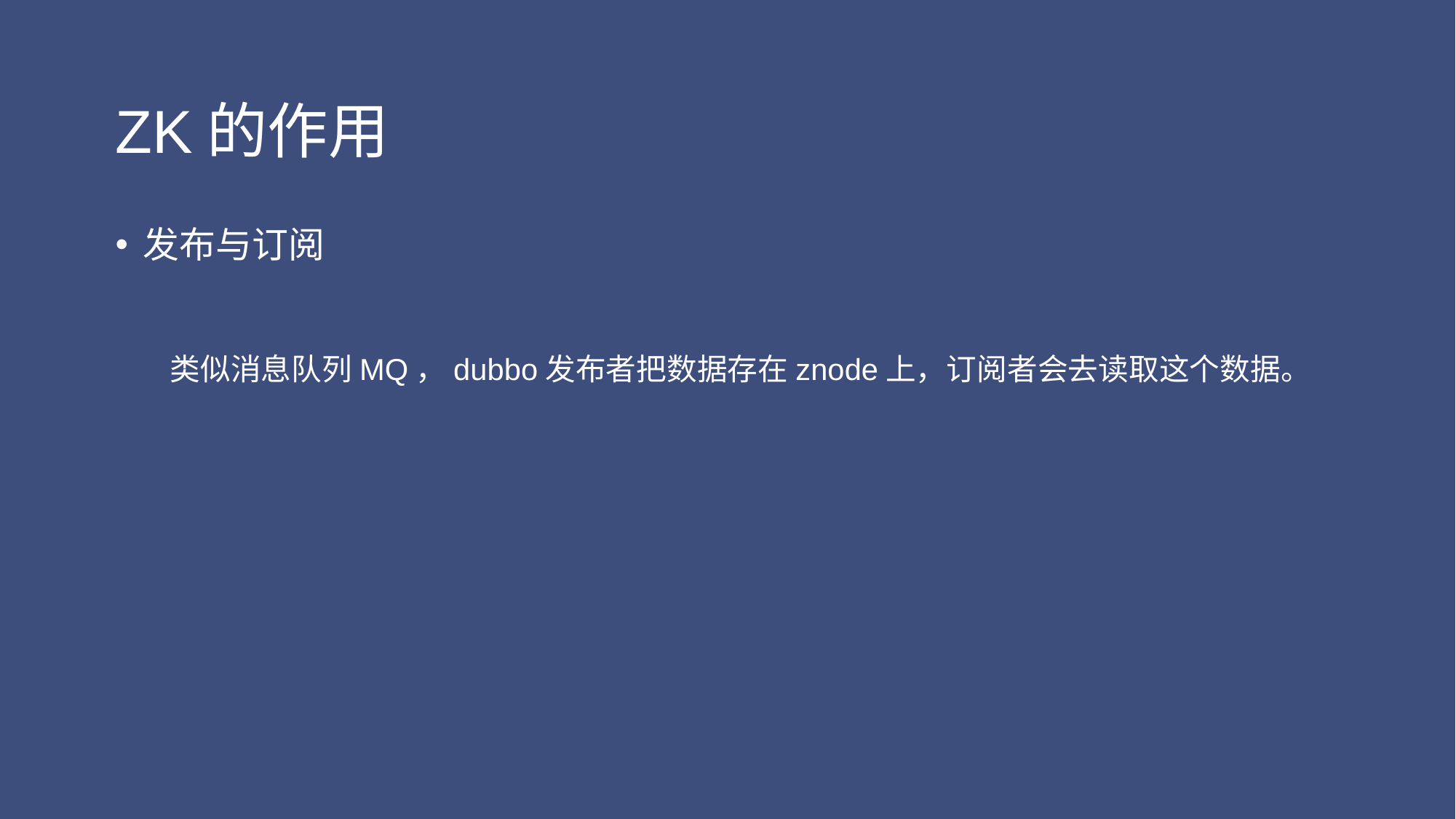

# ZK的作用
发布与订阅

类似消息队列MQ，dubbo发布者把数据存在znode上，订阅者会去读取这个数据。